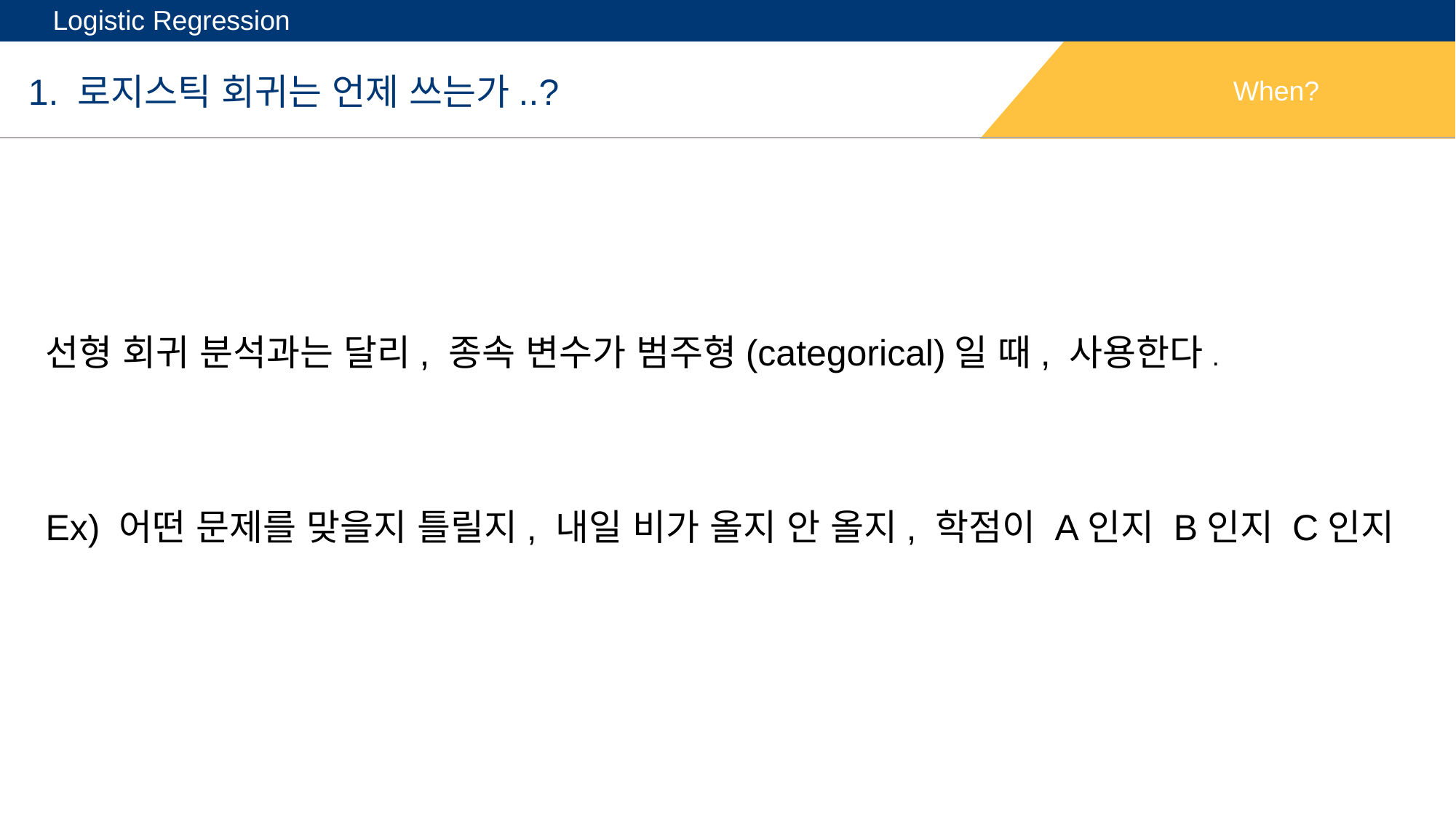

Logistic Regression

When?
1. 로지스틱 회귀는 언제 쓰는가..?
선형 회귀 분석과는 달리, 종속 변수가 범주형(categorical)일 때, 사용한다.

Ex) 어떤 문제를 맞을지 틀릴지, 내일 비가 올지 안 올지, 학점이 A인지 B인지 C인지